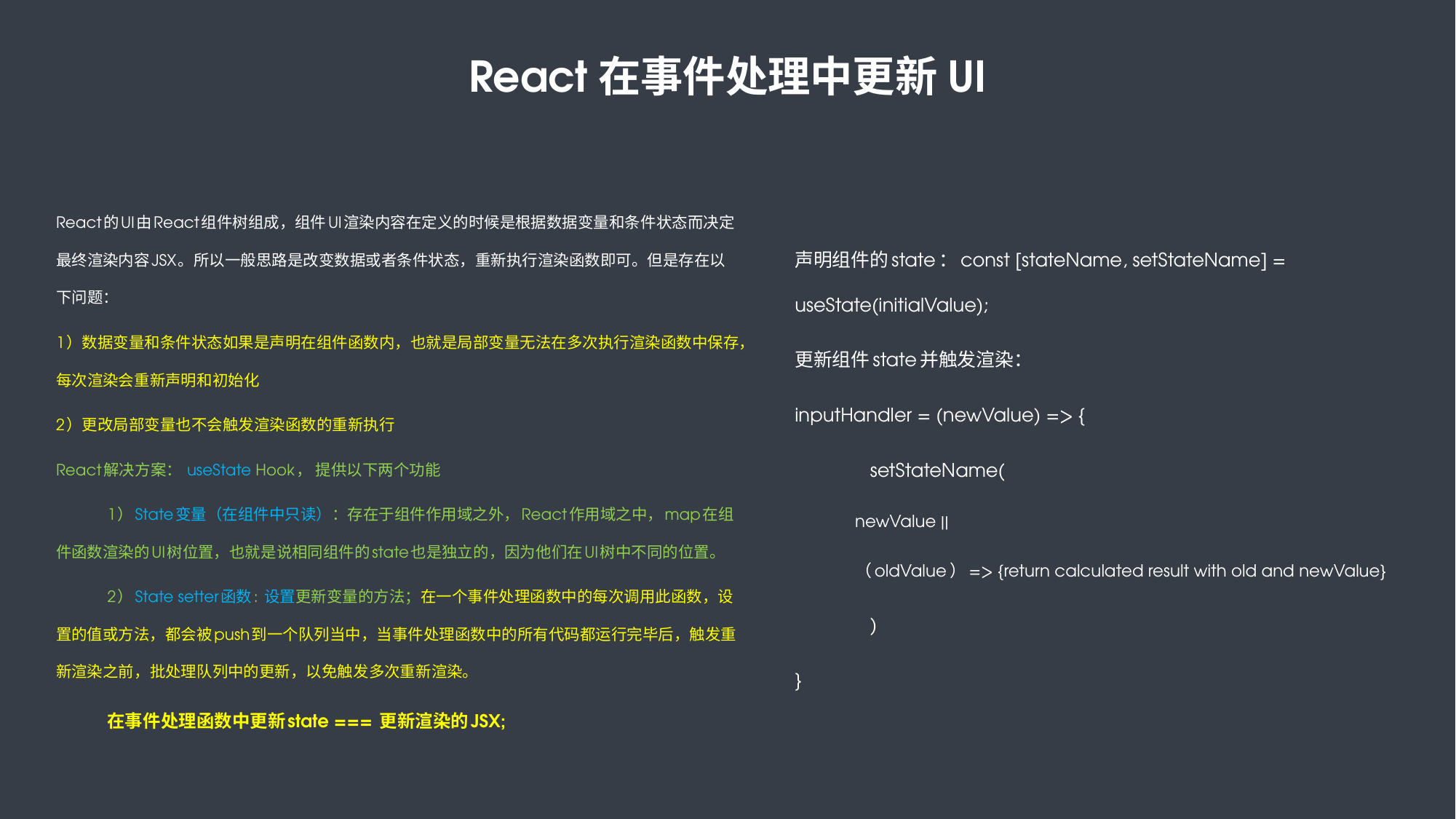

React在事件处理中更新UI

React的UI由React组件树组成，组件UI渲染内容在定义的时候是根据数据变量和条件状态而决定最终渲染内容JSX。所以一般思路是改变数据或者条件状态，重新执行渲染函数即可。但是存在以下问题：
1）数据变量和条件状态如果是声明在组件函数内，也就是局部变量无法在多次执行渲染函数中保存，每次渲染会重新声明和初始化
2）更改局部变量也不会触发渲染函数的重新执行
React解决方案： useState Hook， 提供以下两个功能
	1）State变量（在组件中只读）：存在于组件作用域之外，React作用域之中，map在组件函数渲染的UI树位置，也就是说相同组件的state也是独立的，因为他们在UI树中不同的位置。
	2）State setter函数: 设置更新变量的方法；在一个事件处理函数中的每次调用此函数，设置的值或方法，都会被push到一个队列当中，当事件处理函数中的所有代码都运行完毕后，触发重新渲染之前，批处理队列中的更新，以免触发多次重新渲染。
	在事件处理函数中更新state === 更新渲染的JSX;

声明组件的state：const [stateName, setStateName] = useState(initialValue);
更新组件state并触发渲染：
inputHandler = (newValue) => {
	setStateName(
	newValue ||
	（oldValue）=> {return calculated result with old and newValue}
	)
}